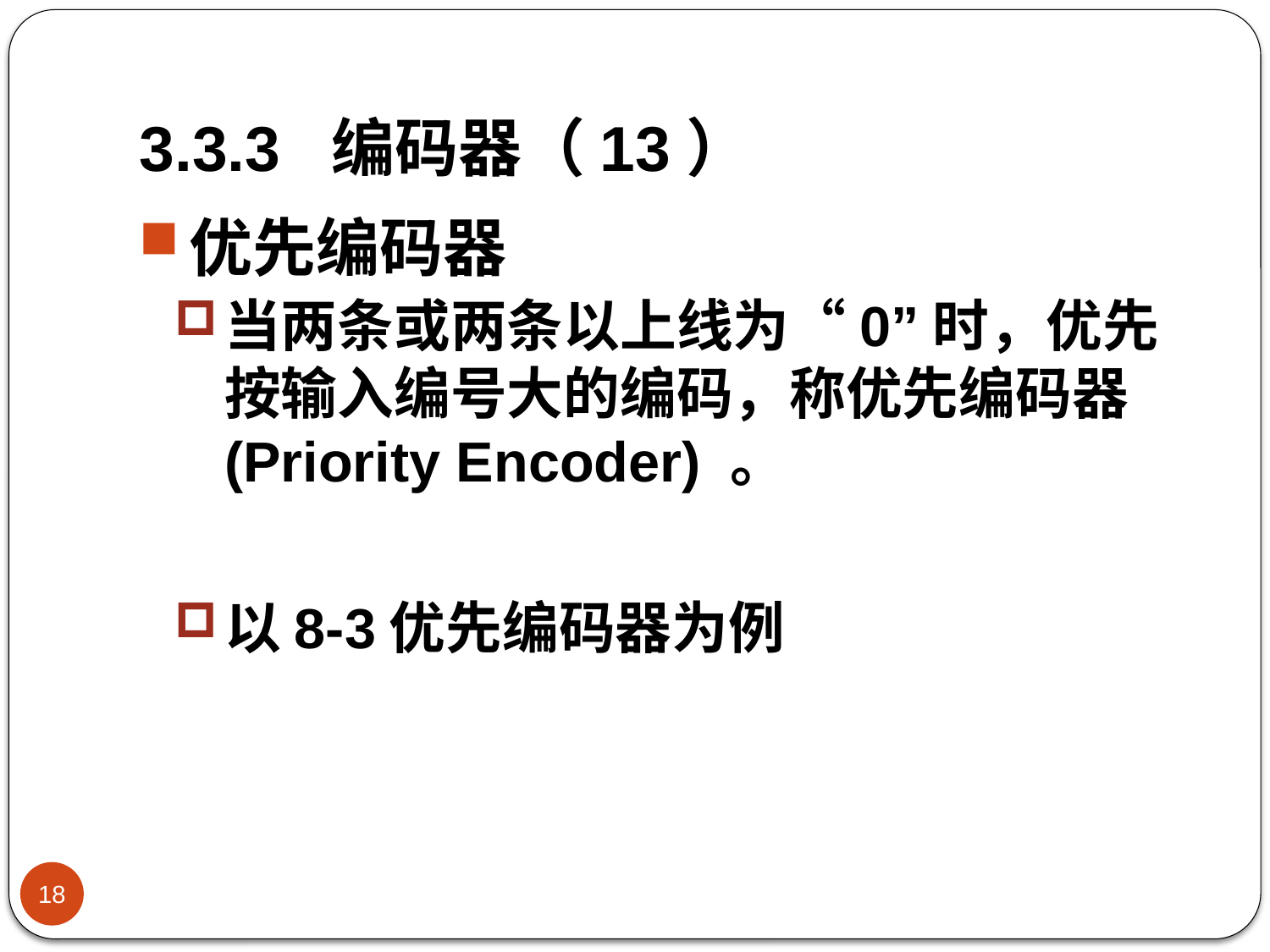

# 3.3.3  编码器（13）
优先编码器
当两条或两条以上线为“0”时，优先按输入编号大的编码，称优先编码器(Priority Encoder) 。

以8-3优先编码器为例
18